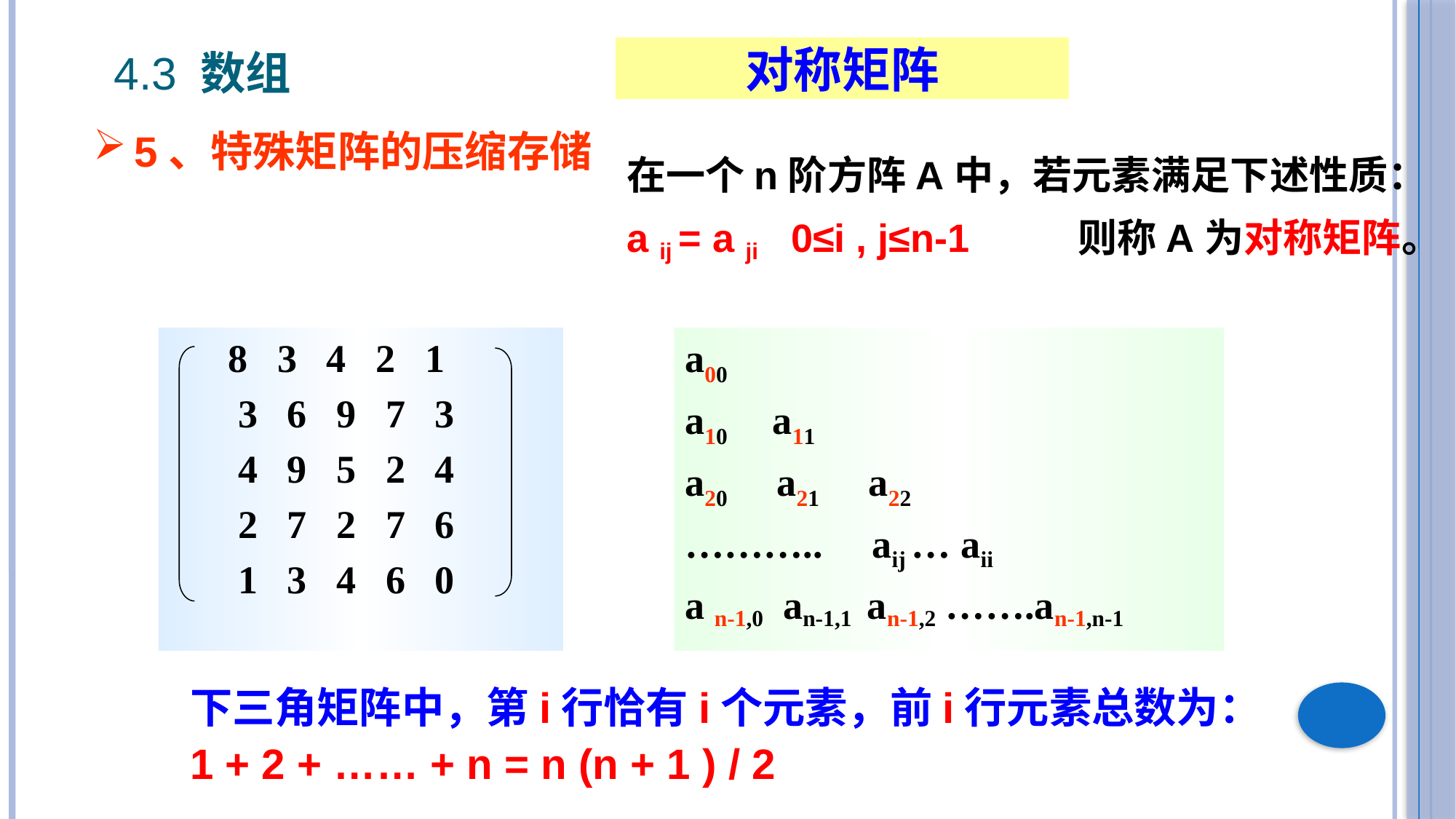

4.3 数组
对称矩阵
5、特殊矩阵的压缩存储
在一个n阶方阵A中，若元素满足下述性质：
a ij = a ji   0≤i , j≤n-1         则称A为对称矩阵。
      8   3   4   2   1
       3   6   9   7   3
       4   9   5   2   4
       2   7   2   7   6
       1   3   4   6   0

a00
a10     a11
a20     a21     a22
………..     aij … aii
a n-1,0  an-1,1  an-1,2 …….an-1,n-1
下三角矩阵中，第i行恰有i个元素，前i行元素总数为：
1 + 2 + …… + n = n (n + 1 ) / 2